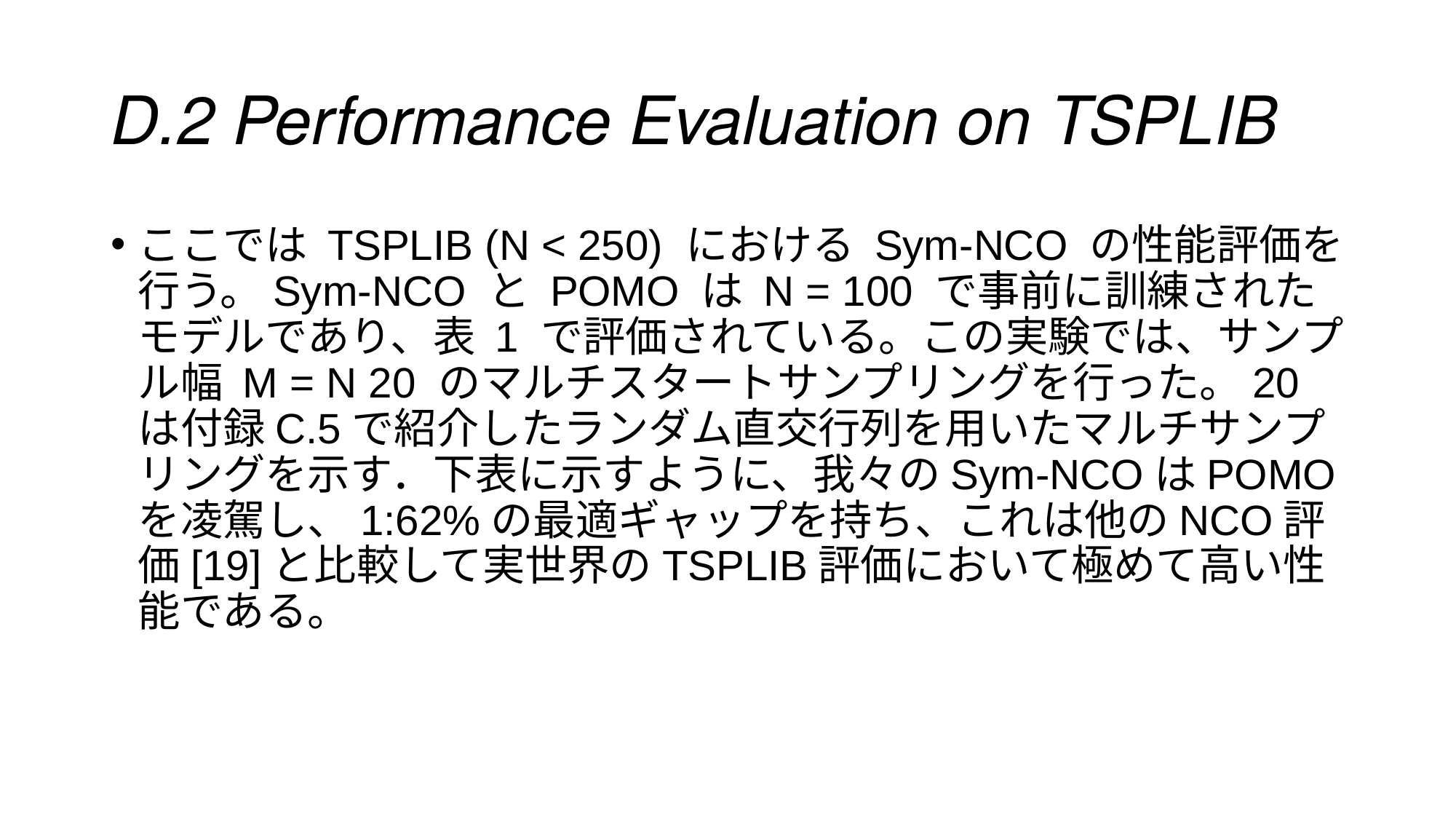

# D.2 Performance Evaluation on TSPLIB
ここでは TSPLIB (N < 250) における Sym-NCO の性能評価を行う。Sym-NCO と POMO は N = 100 で事前に訓練されたモデルであり、表 1 で評価されている。この実験では、サンプル幅 M = N 20 のマルチスタートサンプリングを行った。20は付録C.5で紹介したランダム直交行列を用いたマルチサンプリングを示す．下表に示すように、我々のSym-NCOはPOMOを凌駕し、1:62%の最適ギャップを持ち、これは他のNCO評価[19]と比較して実世界のTSPLIB評価において極めて高い性能である。